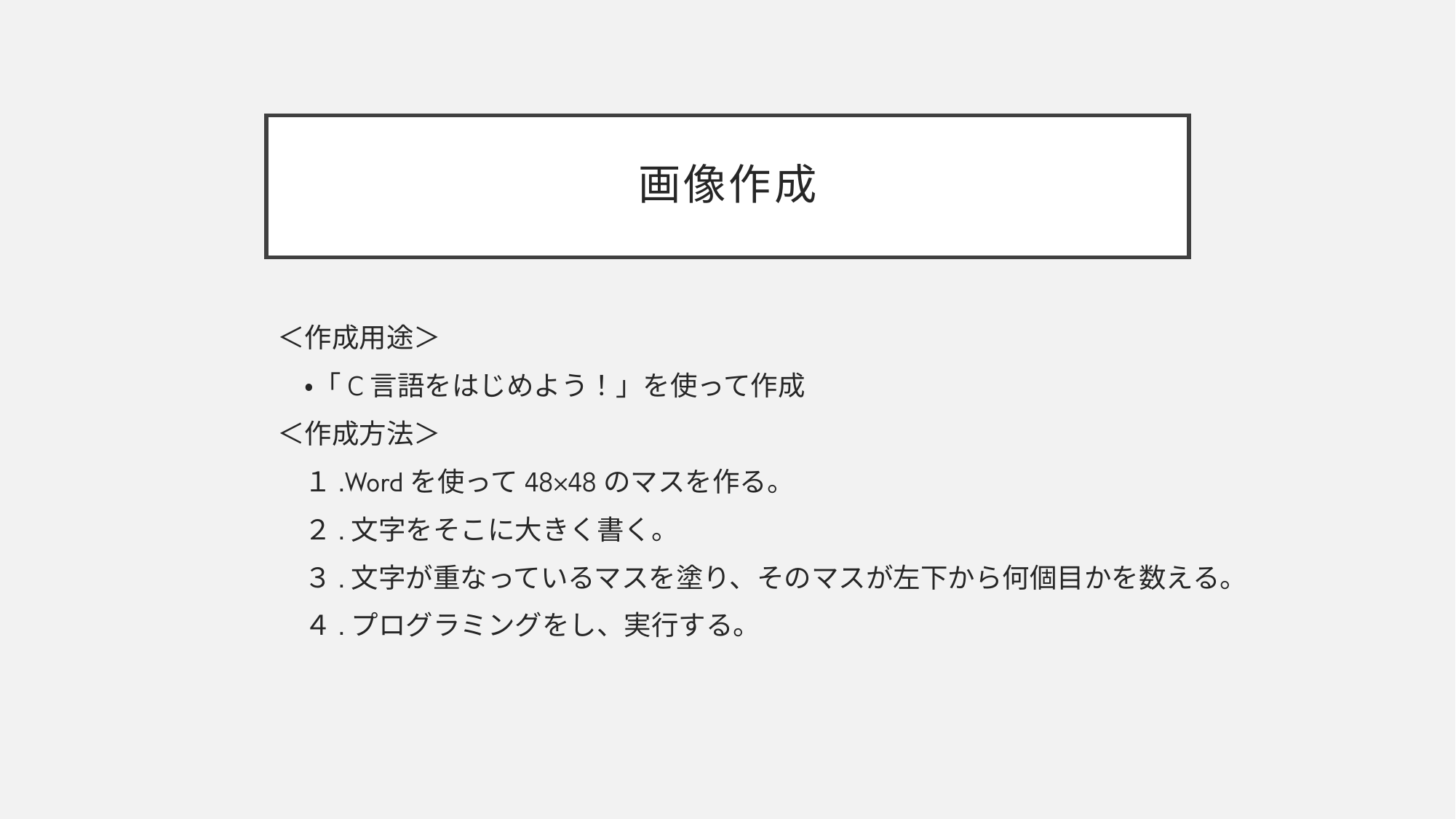

# 画像作成
＜作成用途＞
　・「C言語をはじめよう！」を使って作成
＜作成方法＞
　１.Wordを使って48×48のマスを作る。
　２.文字をそこに大きく書く。
　３.文字が重なっているマスを塗り、そのマスが左下から何個目かを数える。
　４.プログラミングをし、実行する。